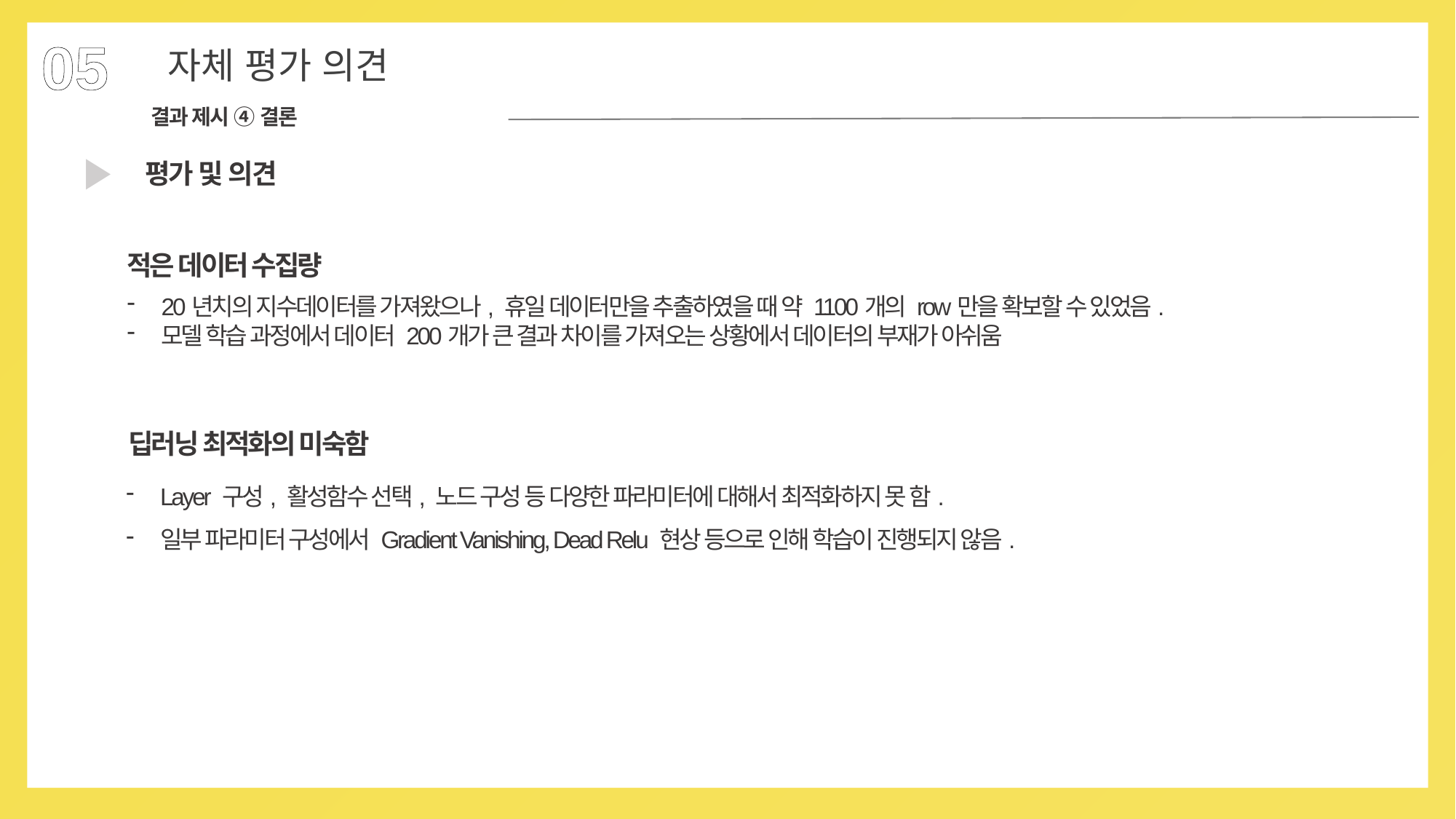

05
자체 평가 의견
결과 제시 ④ 결론
▶
평가 및 의견
적은 데이터 수집량
20년치의 지수데이터를 가져왔으나, 휴일 데이터만을 추출하였을 때 약 1100개의 row만을 확보할 수 있었음.
모델 학습 과정에서 데이터 200개가 큰 결과 차이를 가져오는 상황에서 데이터의 부재가 아쉬움
딥러닝 최적화의 미숙함
Layer 구성, 활성함수 선택, 노드 구성 등 다양한 파라미터에 대해서 최적화하지 못 함.
일부 파라미터 구성에서 Gradient Vanishing, Dead Relu 현상 등으로 인해 학습이 진행되지 않음.